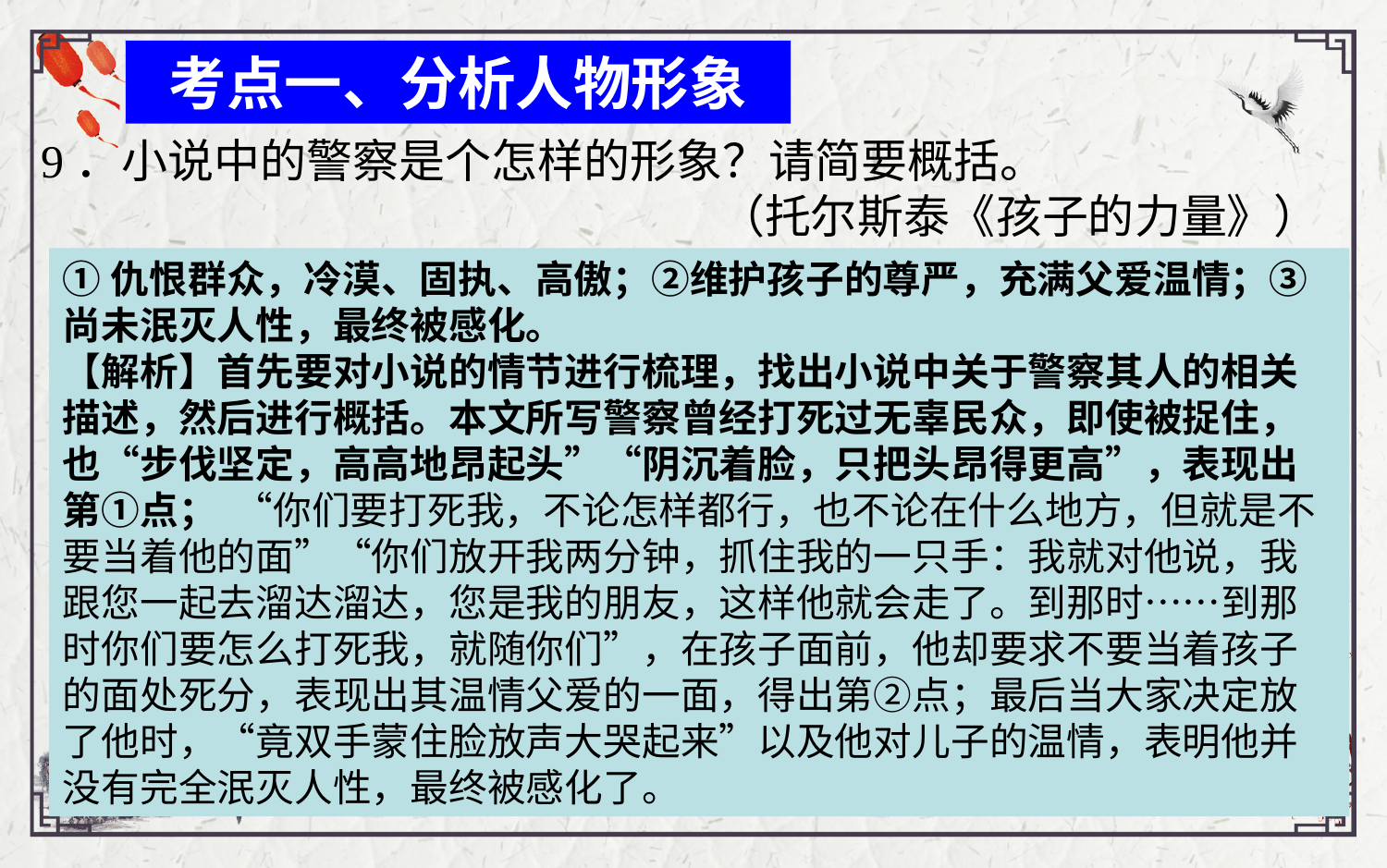

考点一、分析人物形象
9．小说中的警察是个怎样的形象？请简要概括。
（托尔斯泰《孩子的力量》）
①仇恨群众，冷漠、固执、高傲；②维护孩子的尊严，充满父爱温情；③尚未泯灭人性，最终被感化。【解析】首先要对小说的情节进行梳理，找出小说中关于警察其人的相关描述，然后进行概括。本文所写警察曾经打死过无辜民众，即使被捉住，也“步伐坚定，高高地昂起头”“阴沉着脸，只把头昂得更高”，表现出第①点；  “你们要打死我，不论怎样都行，也不论在什么地方，但就是不要当着他的面”“你们放开我两分钟，抓住我的一只手：我就对他说，我跟您一起去溜达溜达，您是我的朋友，这样他就会走了。到那时……到那时你们要怎么打死我，就随你们”，在孩子面前，他却要求不要当着孩子的面处死分，表现出其温情父爱的一面，得出第②点；最后当大家决定放了他时，“竟双手蒙住脸放声大哭起来”以及他对儿子的温情，表明他并没有完全泯灭人性，最终被感化了。